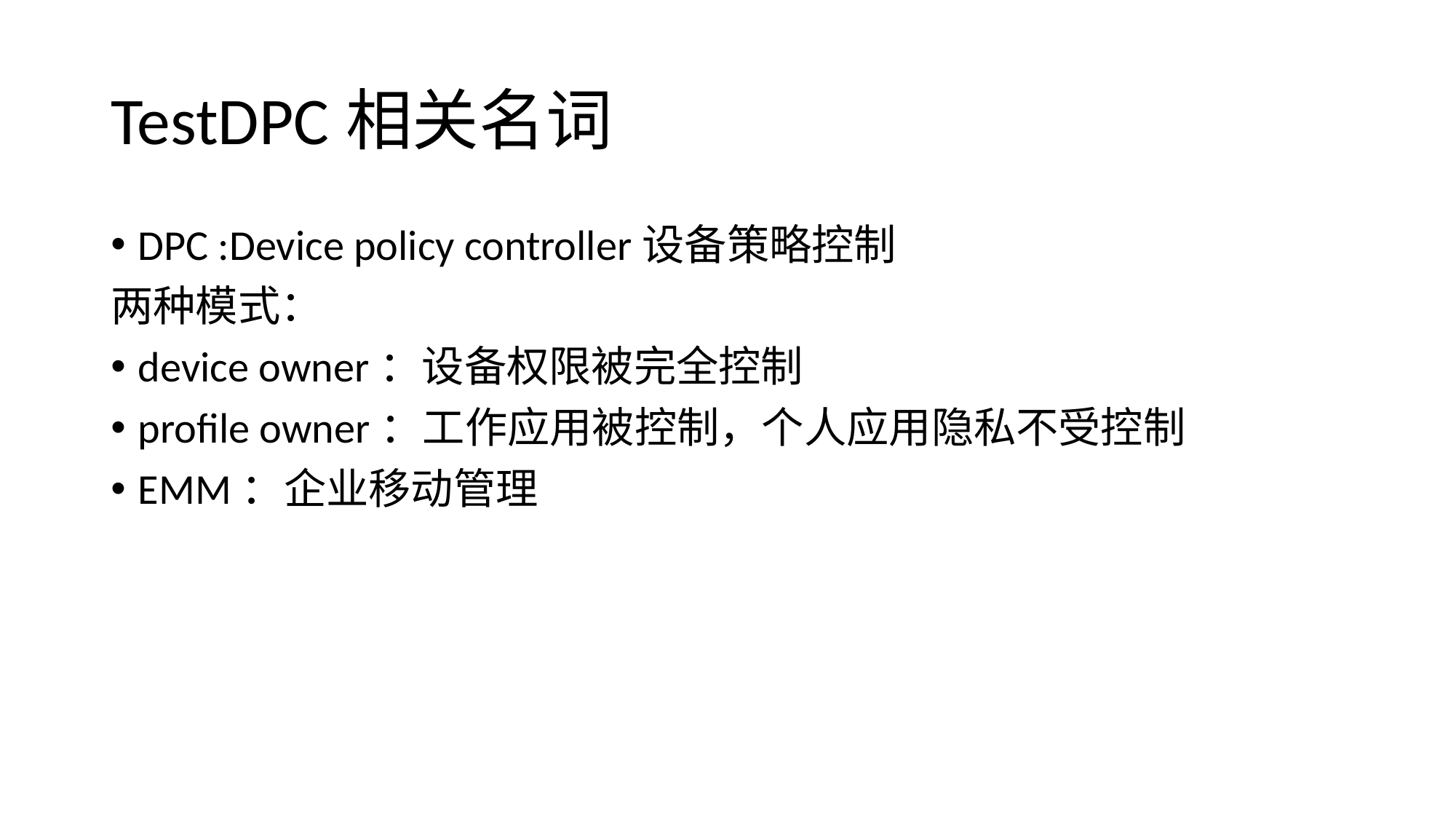

# TestDPC相关名词
DPC :Device policy controller设备策略控制
两种模式：
device owner：设备权限被完全控制
profile owner：工作应用被控制，个人应用隐私不受控制
EMM：企业移动管理